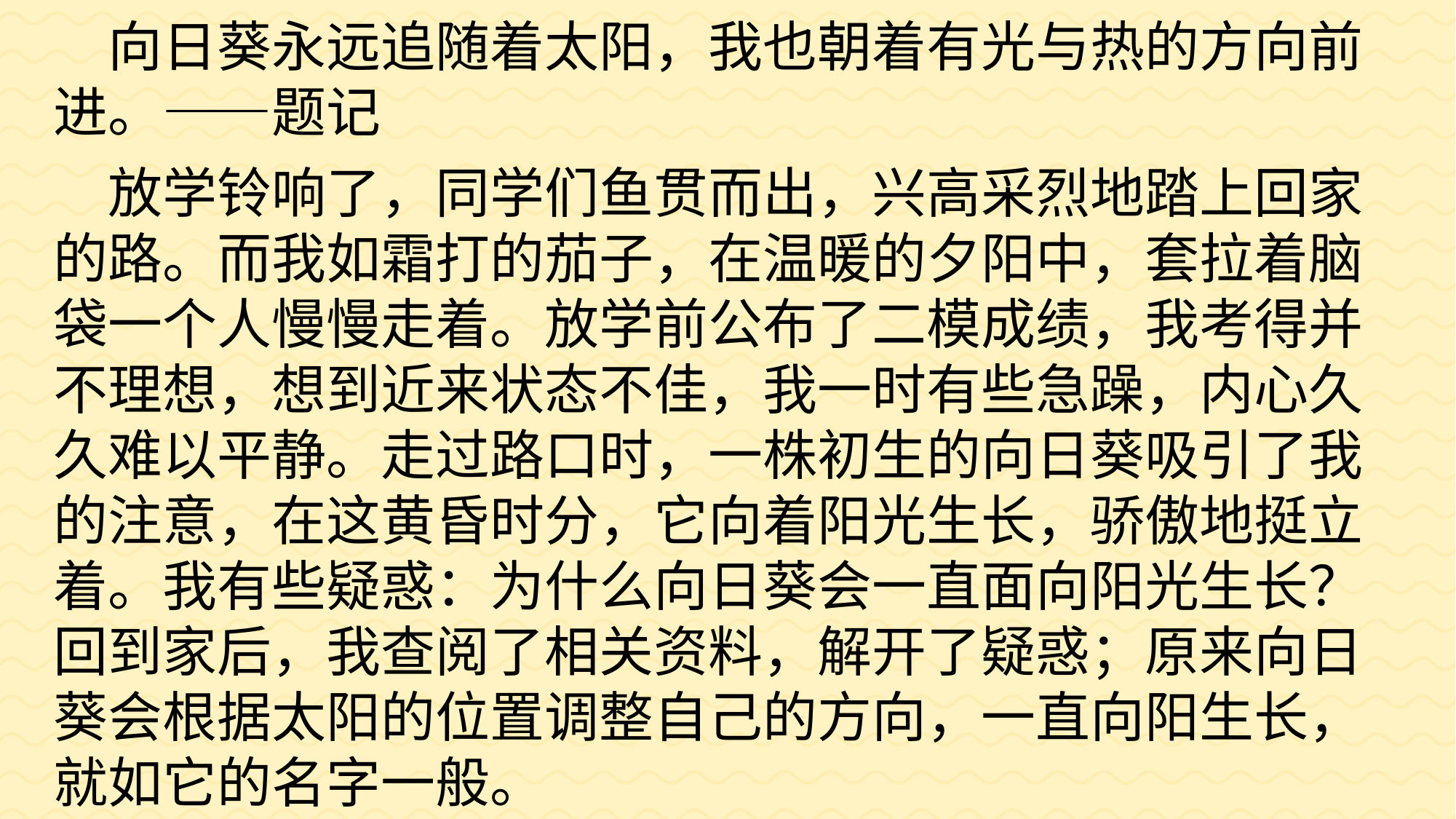

向日葵永远追随着太阳，我也朝着有光与热的方向前进。——题记
放学铃响了，同学们鱼贯而出，兴高采烈地踏上回家的路。而我如霜打的茄子，在温暖的夕阳中，套拉着脑袋一个人慢慢走着。放学前公布了二模成绩，我考得并不理想，想到近来状态不佳，我一时有些急躁，内心久久难以平静。走过路口时，一株初生的向日葵吸引了我的注意，在这黄昏时分，它向着阳光生长，骄傲地挺立着。我有些疑惑：为什么向日葵会一直面向阳光生长？回到家后，我查阅了相关资料，解开了疑惑；原来向日葵会根据太阳的位置调整自己的方向，一直向阳生长，就如它的名字一般。